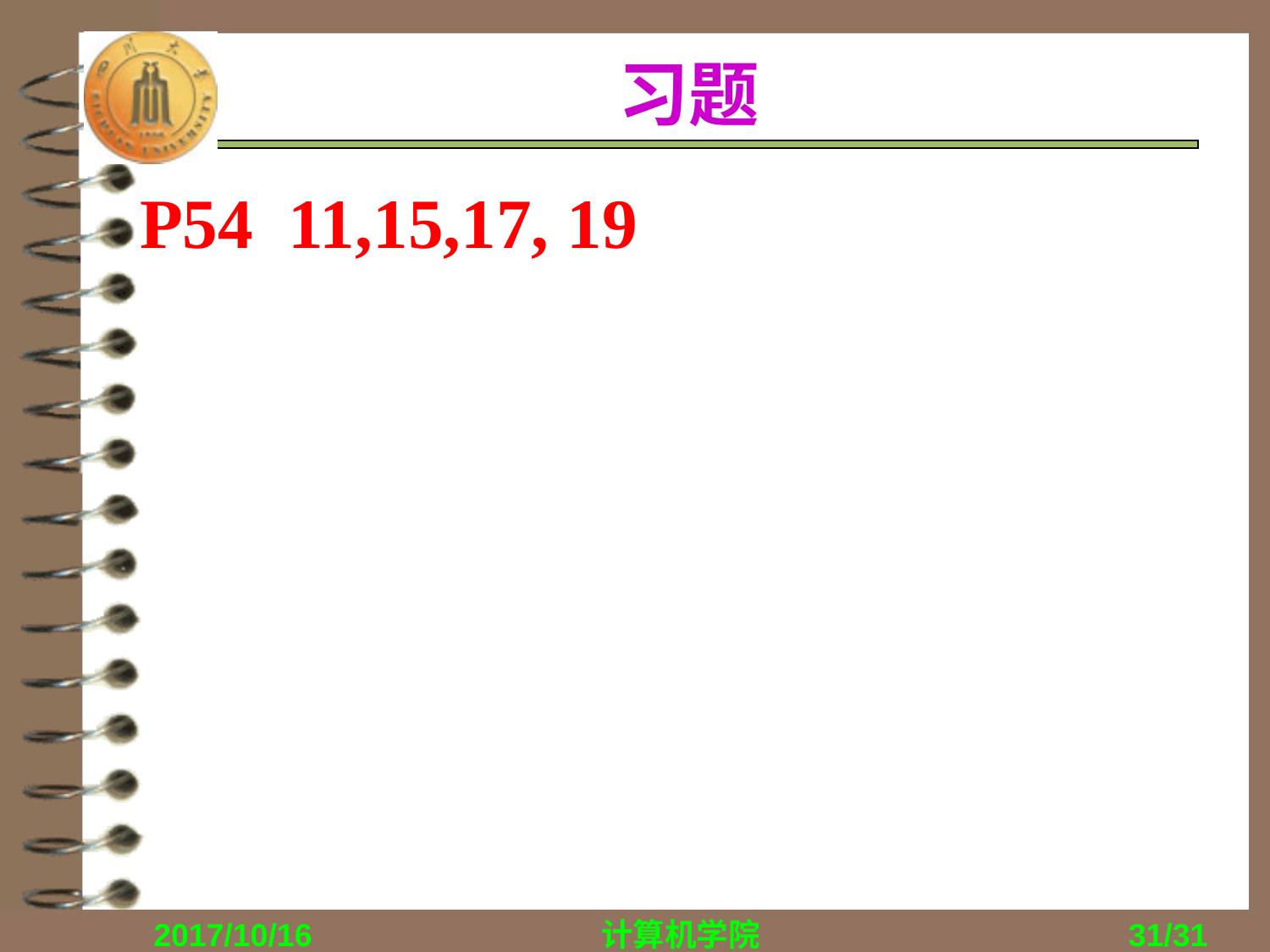

# 习题
P54  11,15,17, 19
2017/10/16
计算机学院
31/31